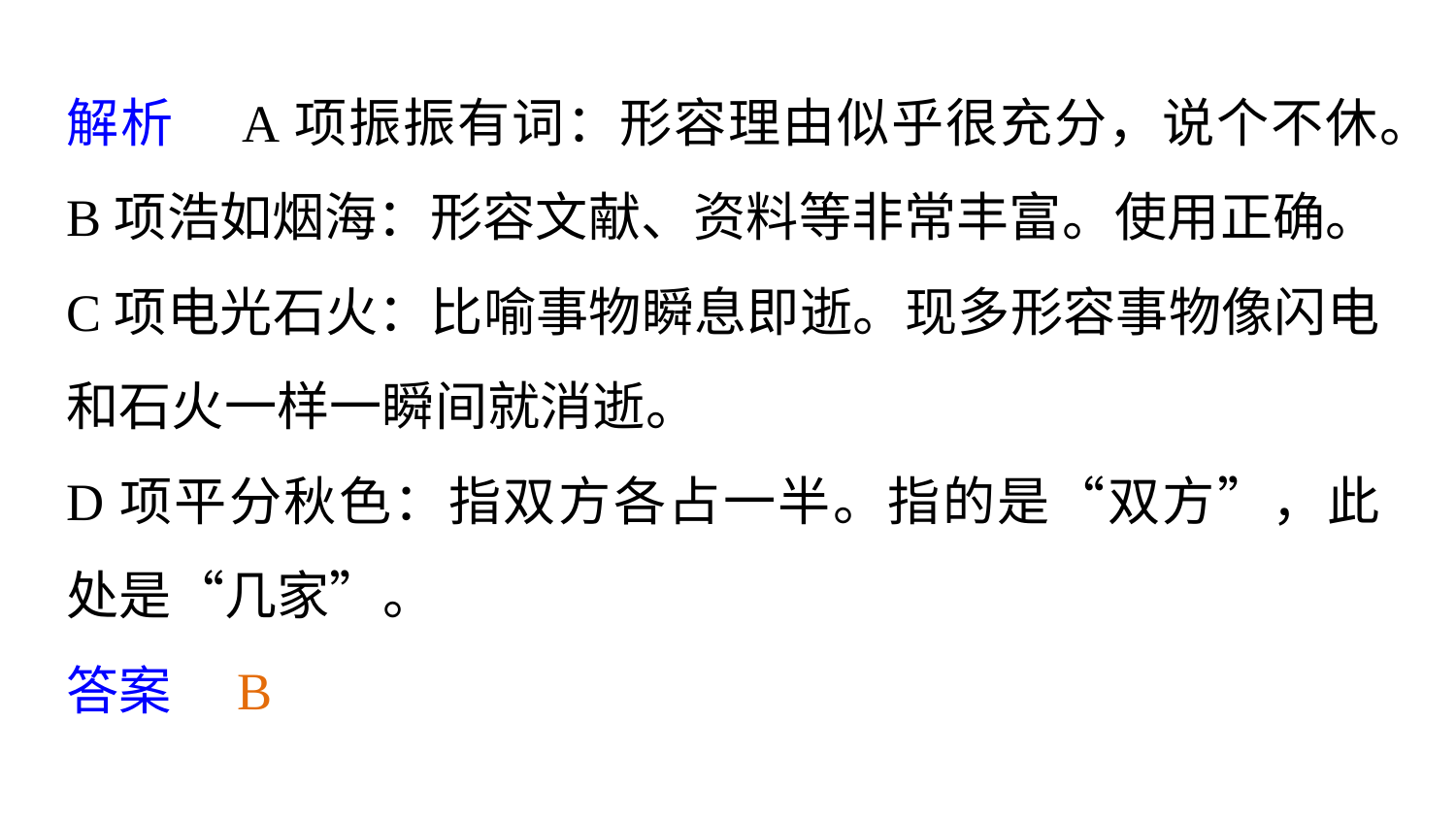

解析　A项振振有词：形容理由似乎很充分，说个不休。
B项浩如烟海：形容文献、资料等非常丰富。使用正确。
C项电光石火：比喻事物瞬息即逝。现多形容事物像闪电和石火一样一瞬间就消逝。
D项平分秋色：指双方各占一半。指的是“双方”，此处是“几家”。
答案　B